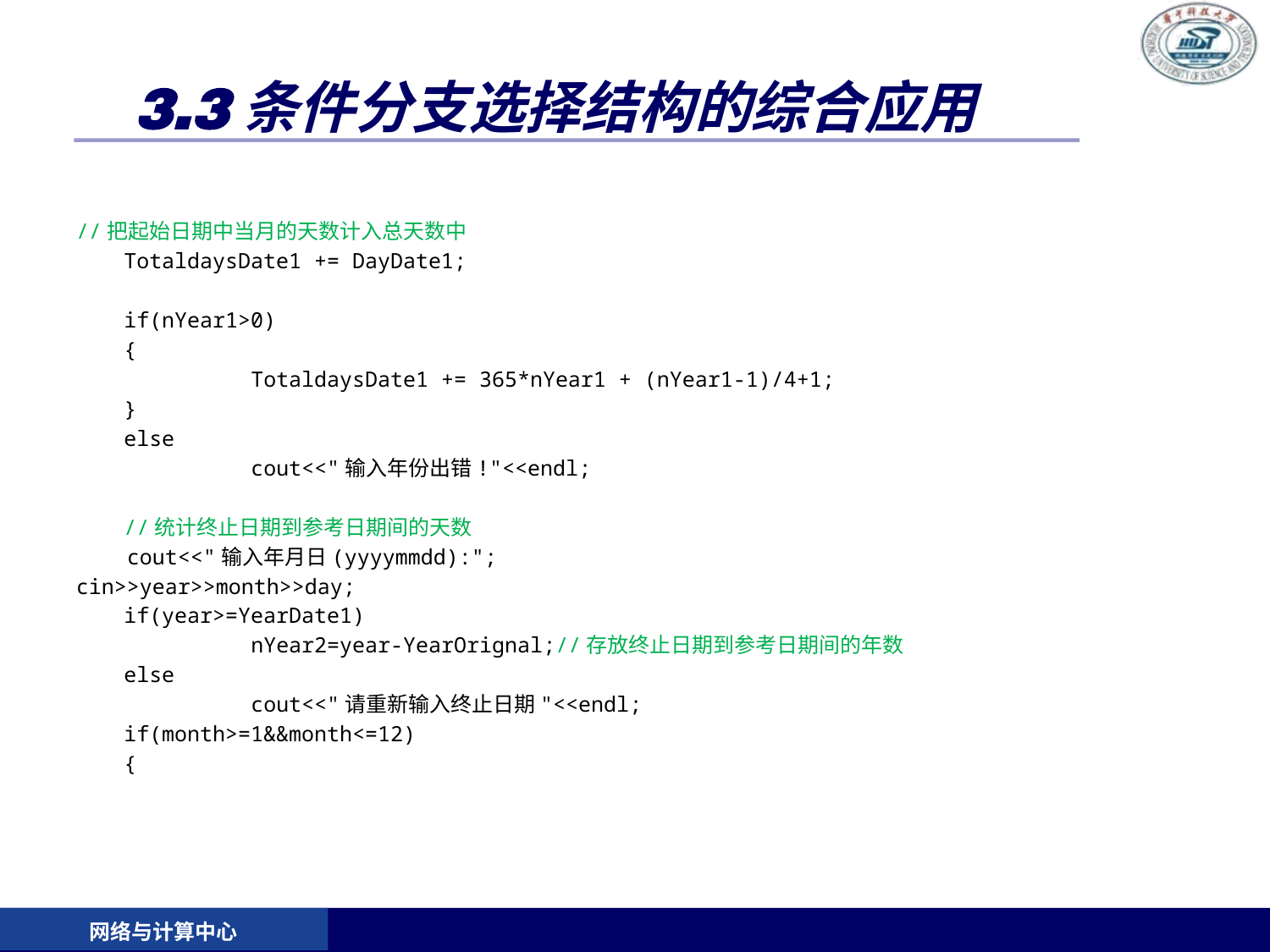

# 3.3条件分支选择结构的综合应用
//把起始日期中当月的天数计入总天数中
	TotaldaysDate1 += DayDate1;

	if(nYear1>0)
	{
		TotaldaysDate1 += 365*nYear1 + (nYear1-1)/4+1;
	}
	else
		cout<<"输入年份出错!"<<endl;

	//统计终止日期到参考日期间的天数
    cout<<"输入年月日(yyyymmdd):";
cin>>year>>month>>day;
	if(year>=YearDate1)
		nYear2=year-YearOrignal;//存放终止日期到参考日期间的年数
	else
		cout<<"请重新输入终止日期"<<endl;
	if(month>=1&&month<=12)
	{

网络与计算中心